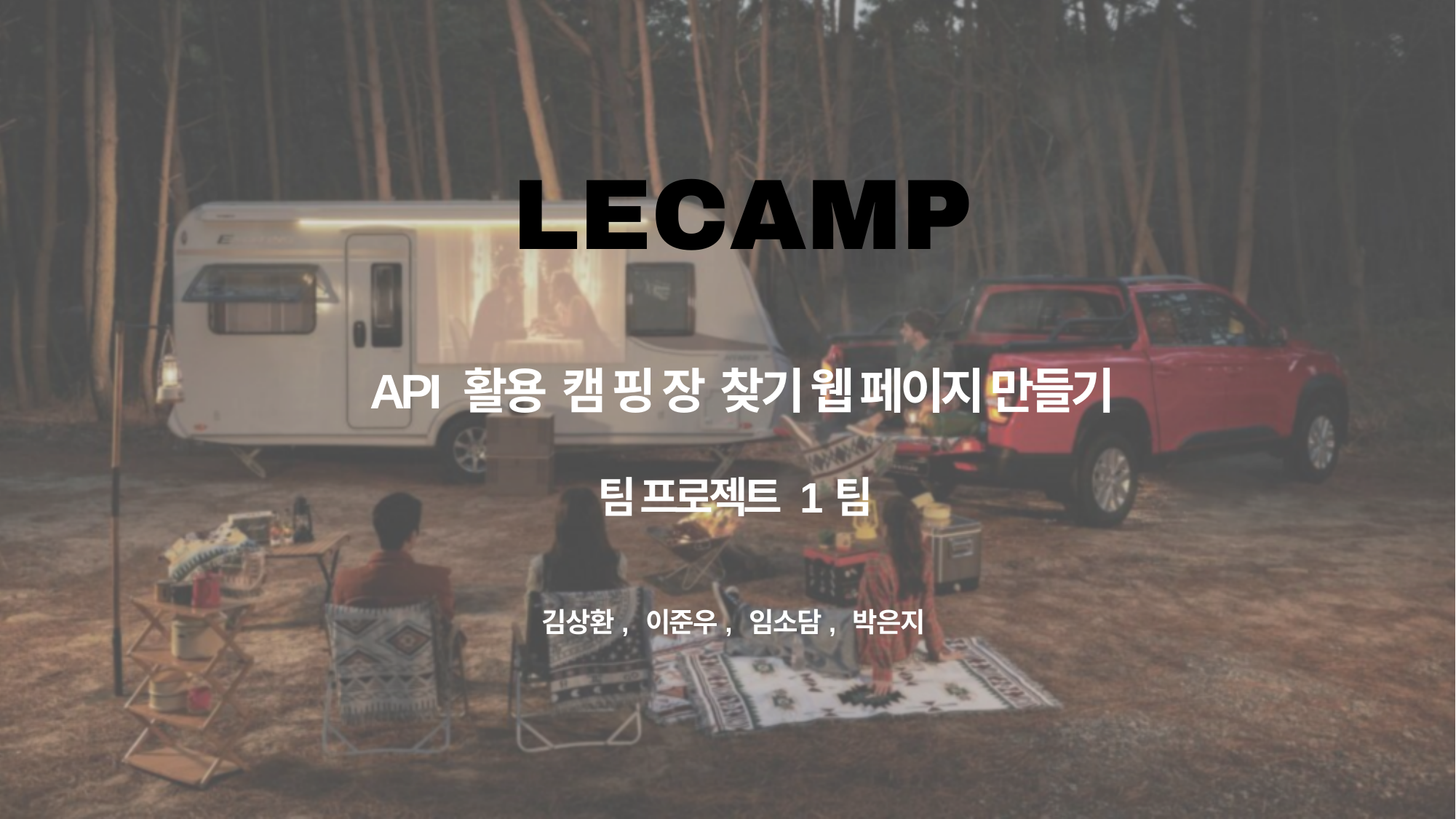

LECAMP

 API 활용  캠 핑 장  찾기 웹 페이지 만들기

팀 프로젝트 1팀

김 상 환,   이 준 우,   임 소 담,   박 은 지